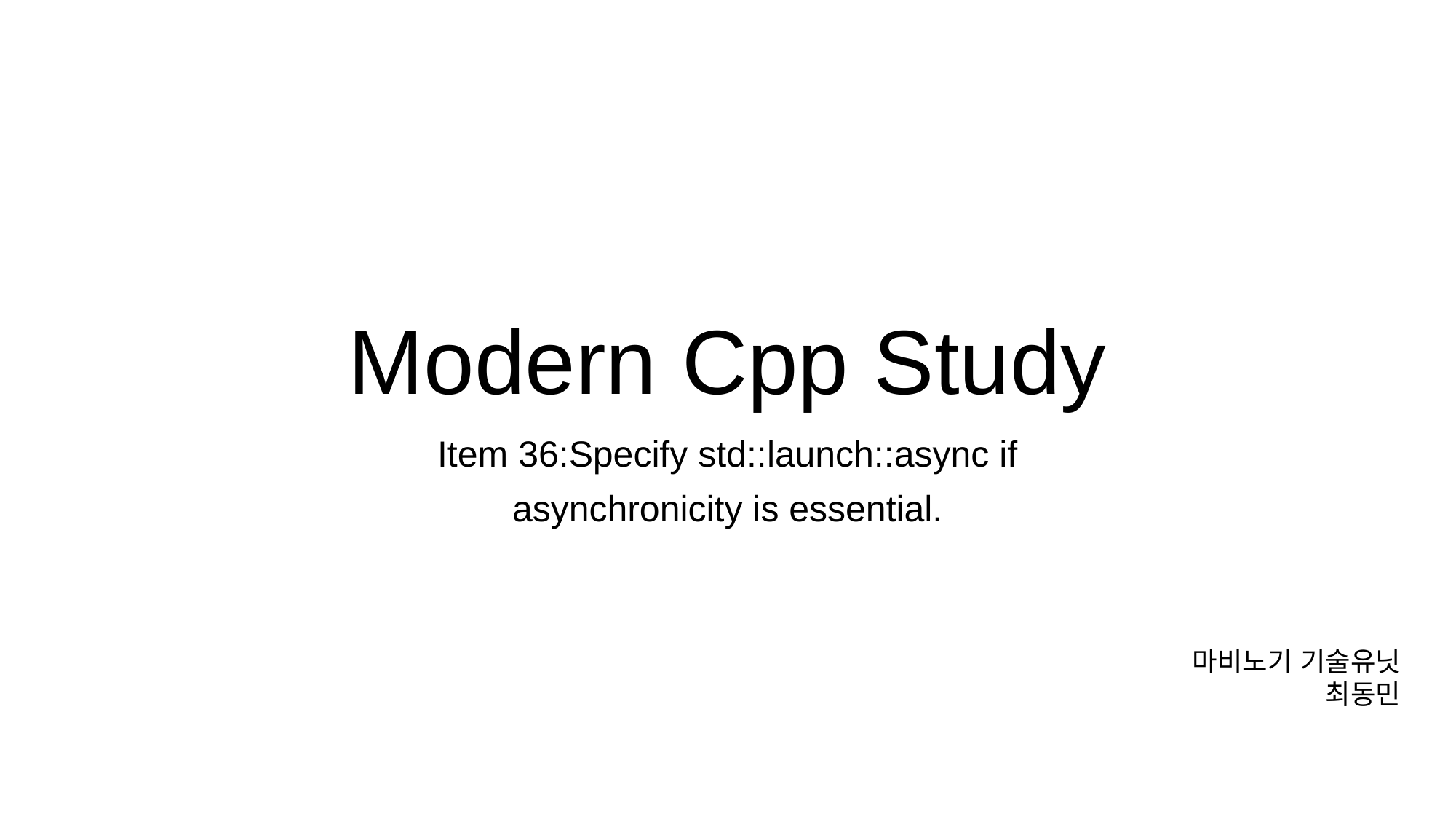

# Modern Cpp Study
Item 36:Specify std::launch::async if
asynchronicity is essential.
마비노기 기술유닛
최동민